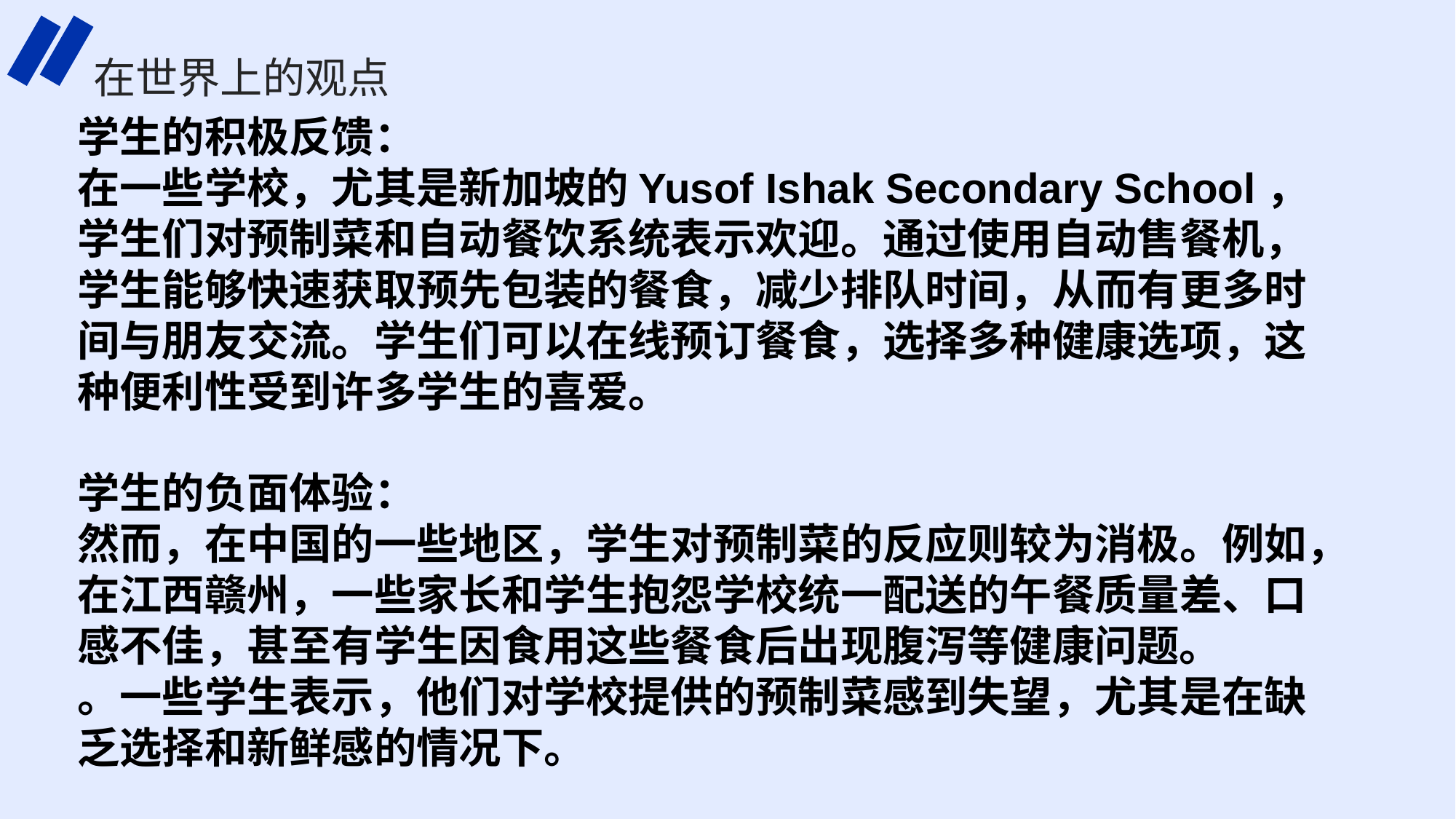

在世界上的观点
学生的积极反馈：
在一些学校，尤其是新加坡的Yusof Ishak Secondary School，学生们对预制菜和自动餐饮系统表示欢迎。通过使用自动售餐机，学生能够快速获取预先包装的餐食，减少排队时间，从而有更多时间与朋友交流。学生们可以在线预订餐食，选择多种健康选项，这种便利性受到许多学生的喜爱。

学生的负面体验：
然而，在中国的一些地区，学生对预制菜的反应则较为消极。例如，在江西赣州，一些家长和学生抱怨学校统一配送的午餐质量差、口感不佳，甚至有学生因食用这些餐食后出现腹泻等健康问题。
。一些学生表示，他们对学校提供的预制菜感到失望，尤其是在缺乏选择和新鲜感的情况下。